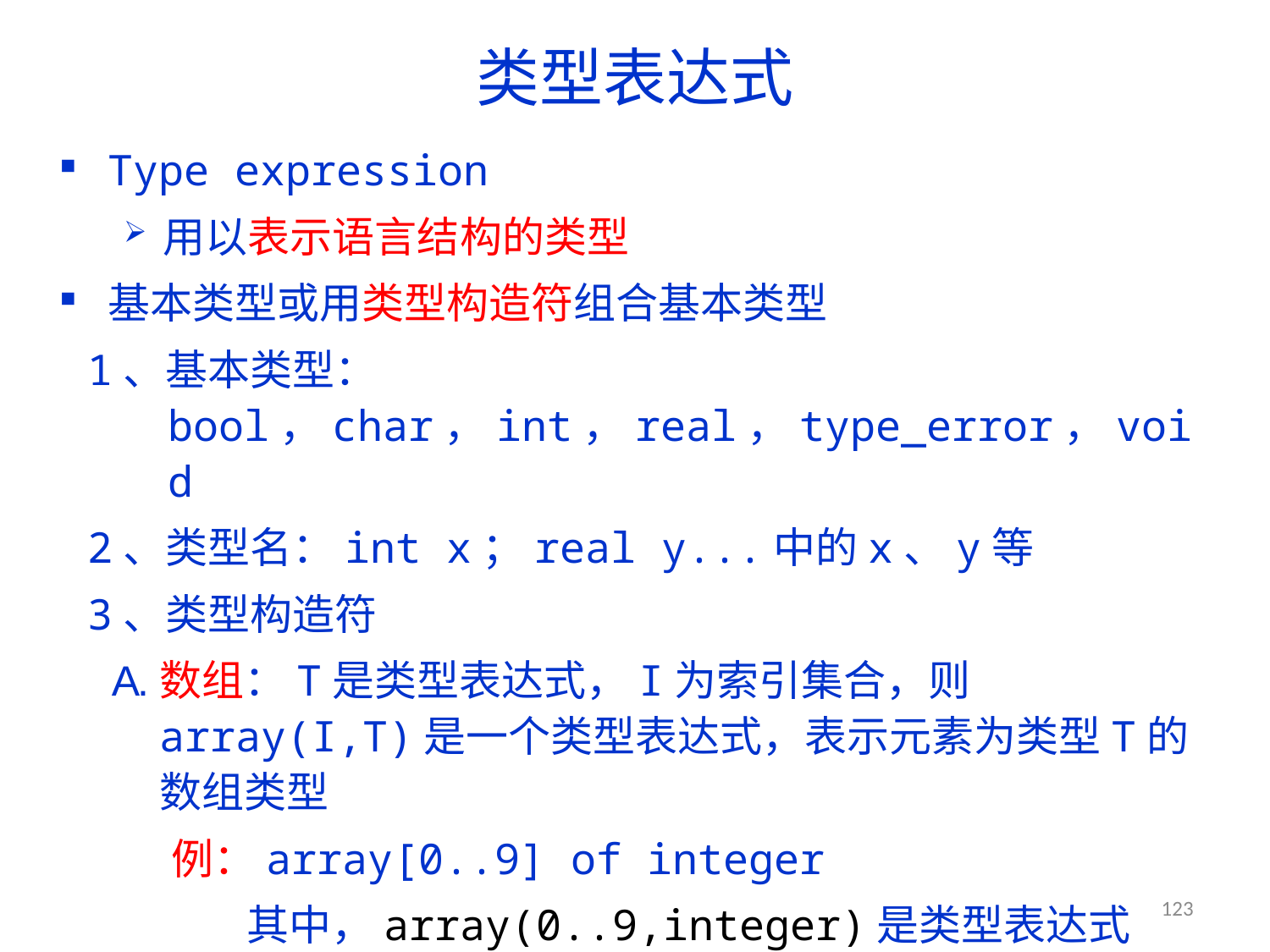

# 类型表达式
Type expression
用以表示语言结构的类型
基本类型或用类型构造符组合基本类型
1、基本类型：bool，char，int，real，type_error，void
2、类型名：int x；real y...中的x、y等
3、类型构造符
数组：T是类型表达式，I为索引集合，则array(I,T)是一个类型表达式，表示元素为类型T的数组类型
例：array[0..9] of integer
其中，array(0..9,integer)是类型表达式
笛卡尔积：T1、T2为类型表达式，则T1×T2为类型表达式。
123